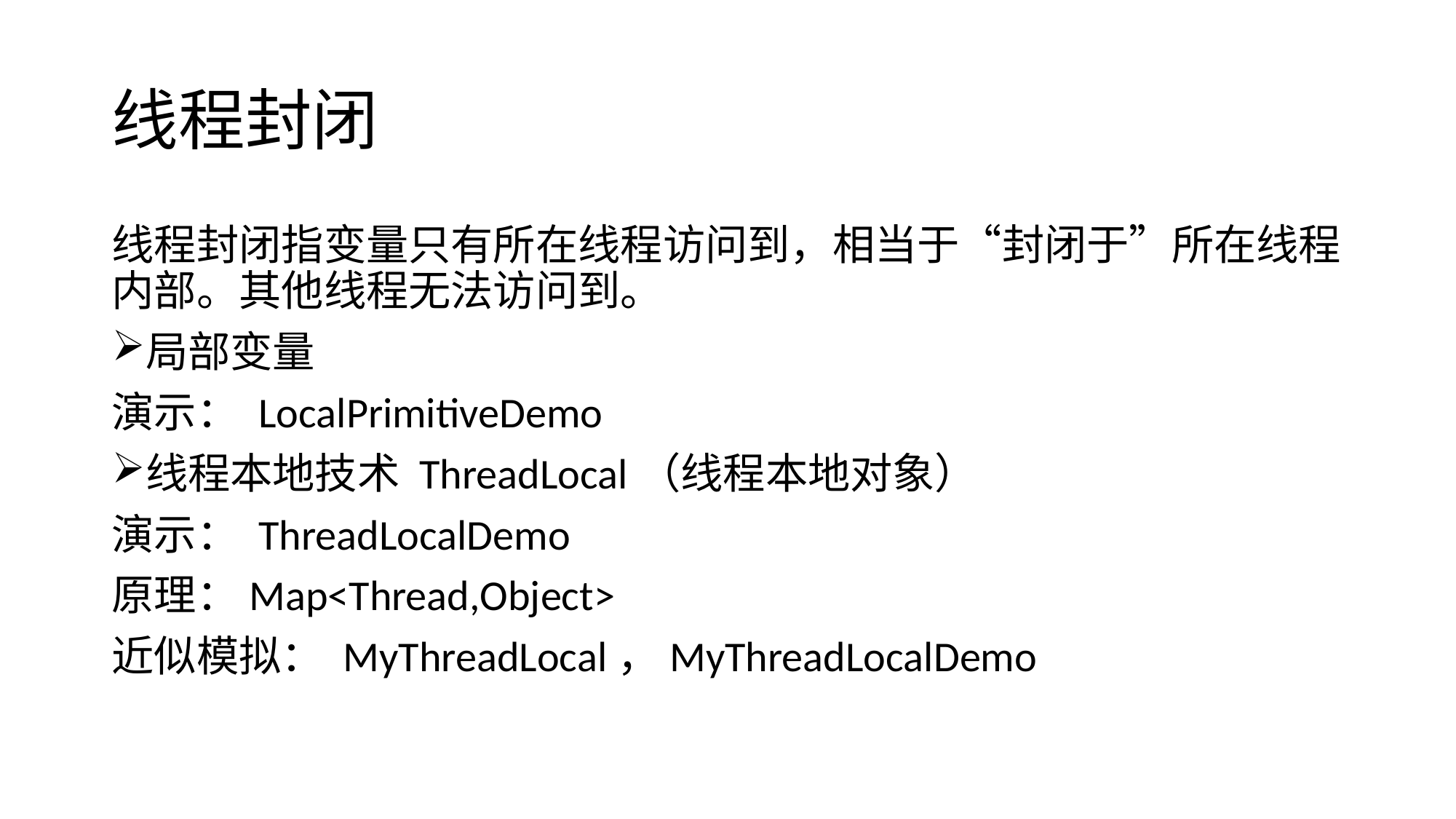

# 线程封闭
线程封闭指变量只有所在线程访问到，相当于“封闭于”所在线程内部。其他线程无法访问到。
局部变量
演示： LocalPrimitiveDemo
线程本地技术 ThreadLocal（线程本地对象）
演示： ThreadLocalDemo
原理：Map<Thread,Object>
近似模拟： MyThreadLocal，MyThreadLocalDemo